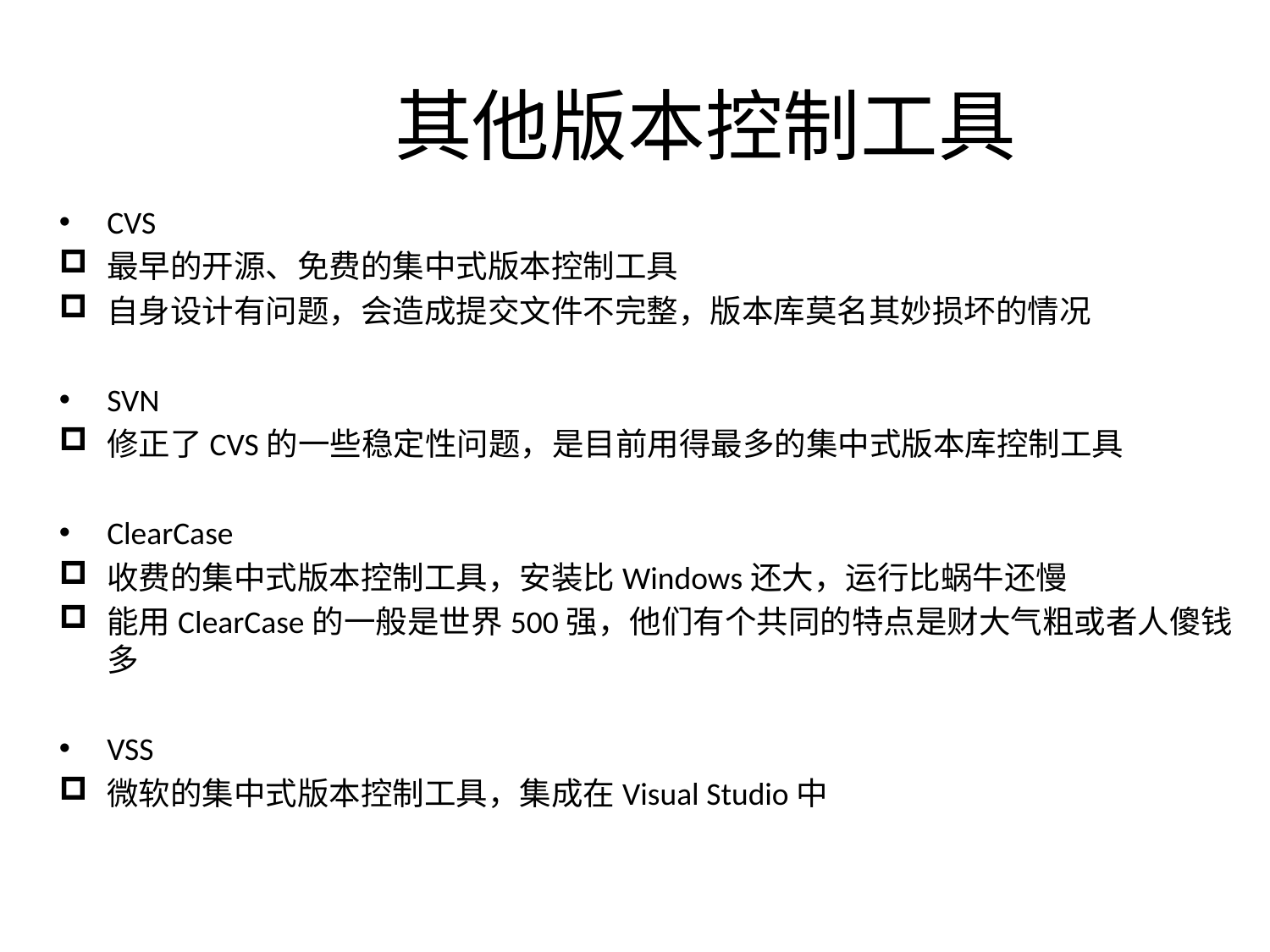

其他版本控制工具
CVS
最早的开源、免费的集中式版本控制工具
自身设计有问题，会造成提交文件不完整，版本库莫名其妙损坏的情况

SVN
修正了CVS的一些稳定性问题，是目前用得最多的集中式版本库控制工具

ClearCase
收费的集中式版本控制工具，安装比Windows还大，运行比蜗牛还慢
能用ClearCase的一般是世界500强，他们有个共同的特点是财大气粗或者人傻钱多

VSS
微软的集中式版本控制工具，集成在Visual Studio中